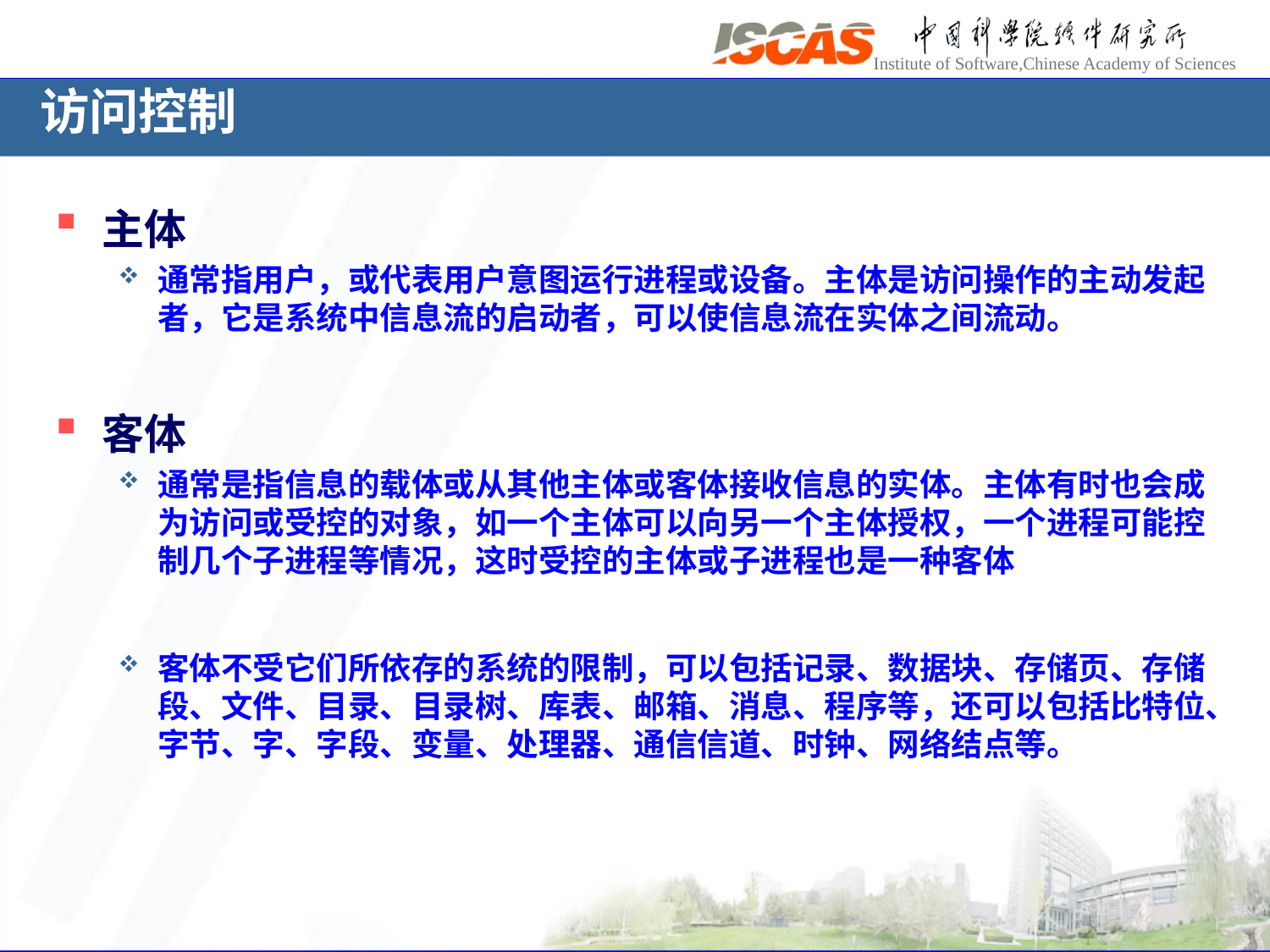

# 访问控制
主体
通常指用户，或代表用户意图运行进程或设备。主体是访问操作的主动发起者，它是系统中信息流的启动者，可以使信息流在实体之间流动。

客体
通常是指信息的载体或从其他主体或客体接收信息的实体。主体有时也会成为访问或受控的对象，如一个主体可以向另一个主体授权，一个进程可能控制几个子进程等情况，这时受控的主体或子进程也是一种客体

客体不受它们所依存的系统的限制，可以包括记录、数据块、存储页、存储段、文件、目录、目录树、库表、邮箱、消息、程序等，还可以包括比特位、字节、字、字段、变量、处理器、通信信道、时钟、网络结点等。